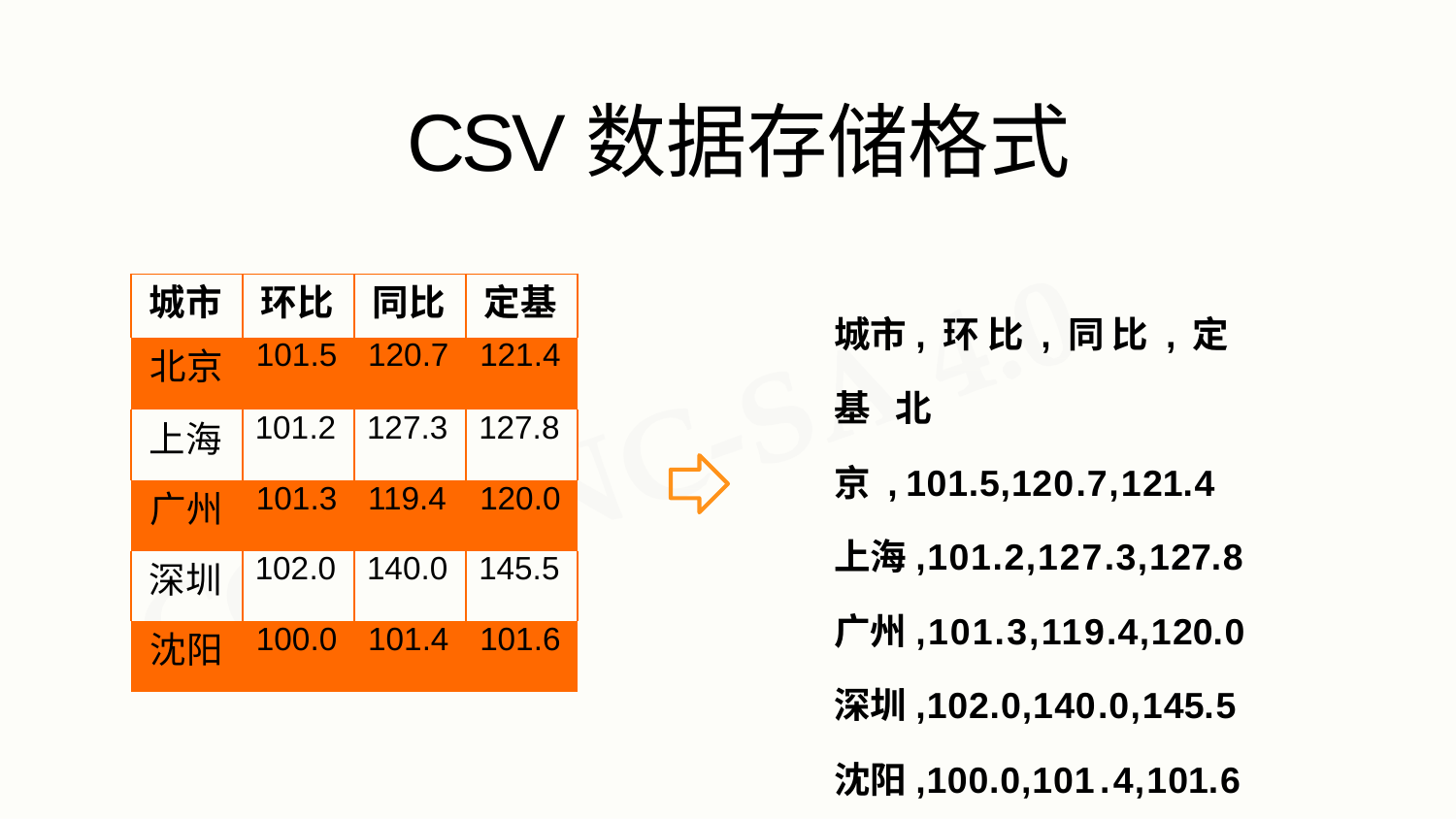

# CSV数据存储格式
| 城市 | 环比 | 同比 | 定基 |
| --- | --- | --- | --- |
| 北京 | 101.5 | 120.7 | 121.4 |
| 上海 | 101.2 | 127.3 | 127.8 |
| 广州 | 101.3 | 119.4 | 120.0 |
| 深圳 | 102.0 | 140.0 | 145.5 |
| 沈阳 | 100.0 | 101.4 | 101.6 |
城市,环比,同比,定基 北京,101.5,120.7,121.4 上海,101.2,127.3,127.8 广州,101.3,119.4,120.0 深圳,102.0,140.0,145.5 沈阳,100.0,101.4,101.6